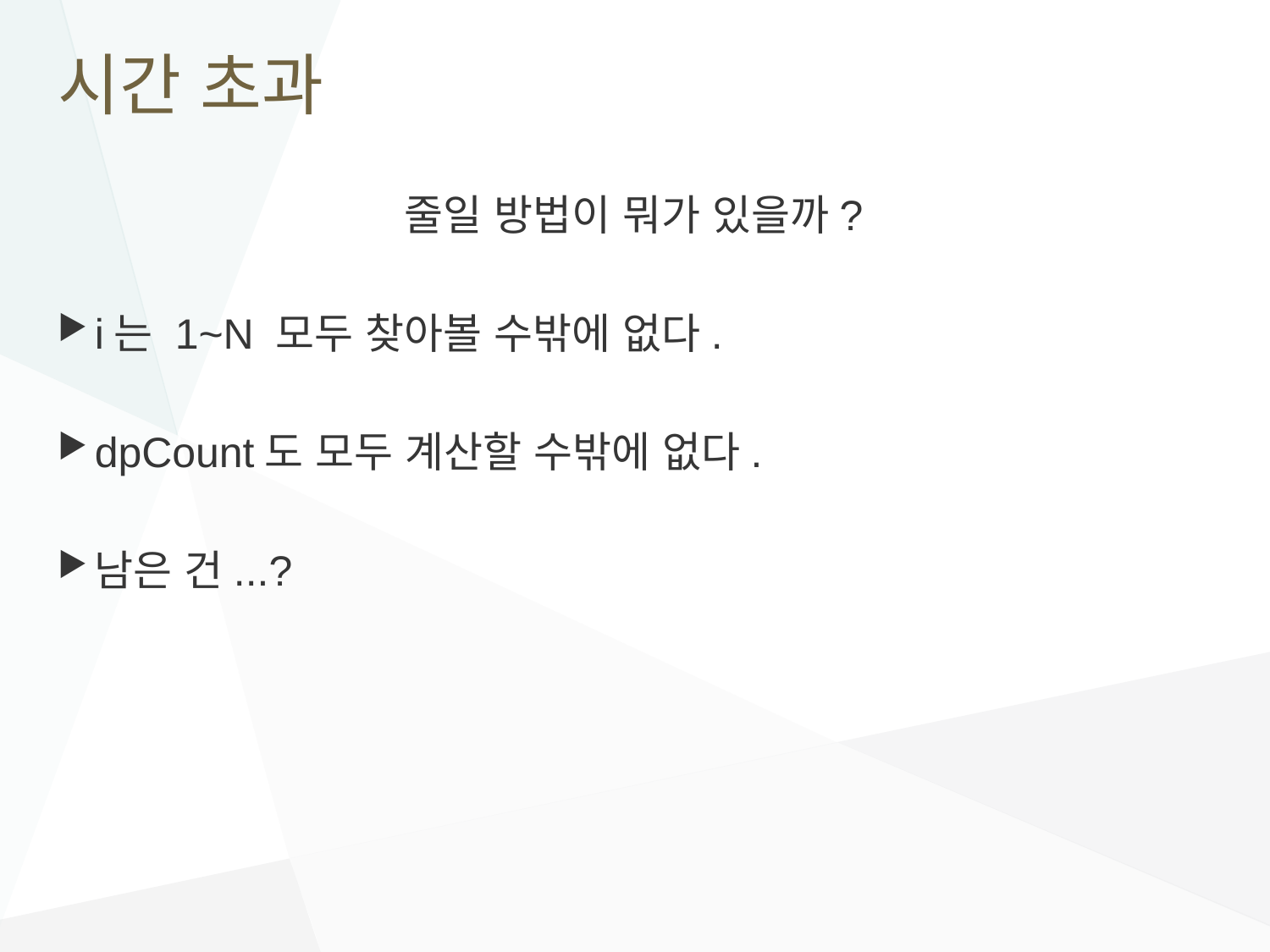

# 시간 초과
줄일 방법이 뭐가 있을까?

i는 1~N 모두 찾아볼 수밖에 없다.

dpCount도 모두 계산할 수밖에 없다.

남은 건...?